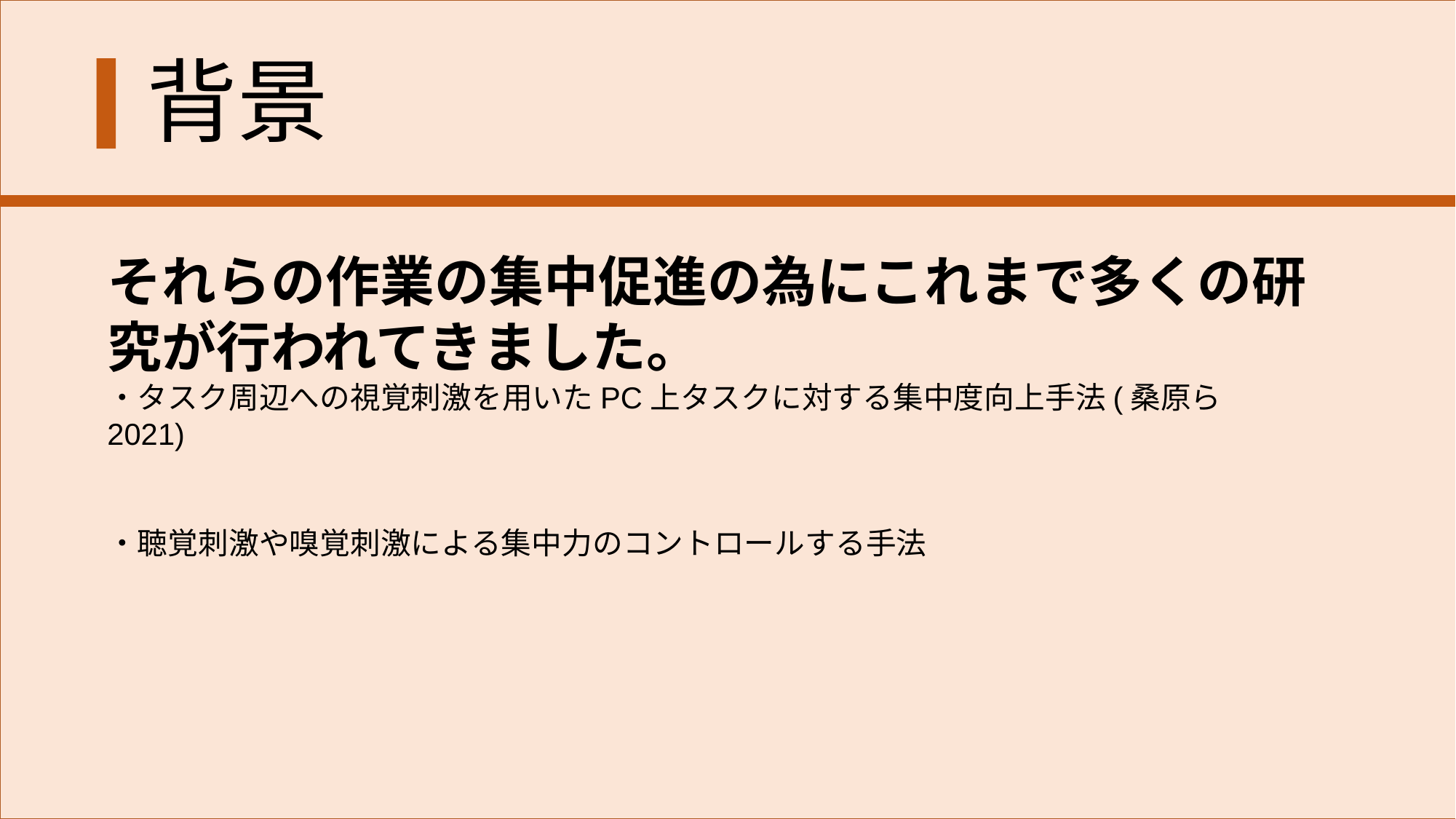

背景

それらの作業の集中促進の為にこれまで多くの研究が行われてきました。
・タスク周辺への視覚刺激を用いたPC上タスクに対する集中度向上手法(桑原ら　2021)

・聴覚刺激や嗅覚刺激による集中力のコントロールする手法